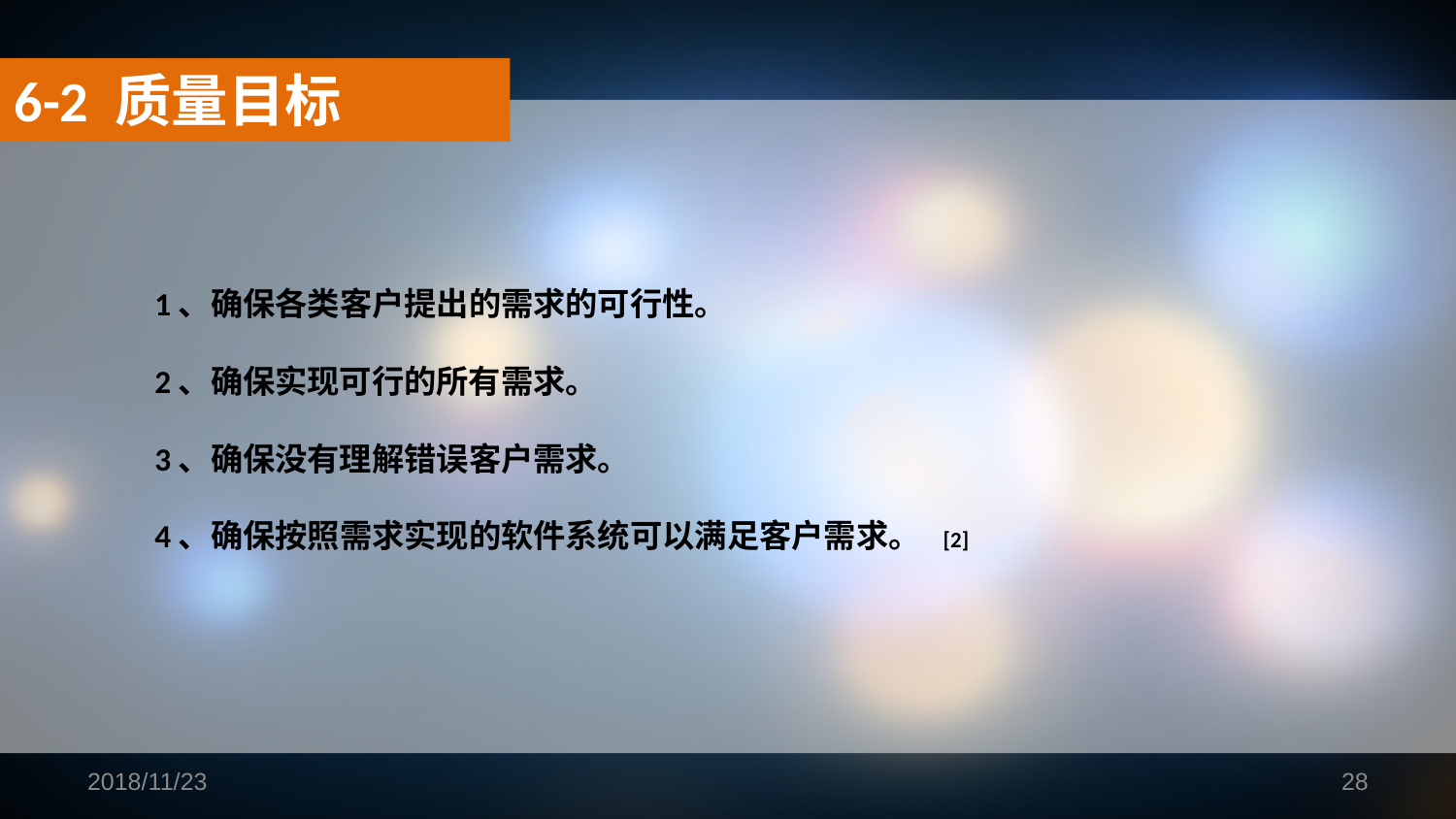

6-2 质量目标

1、确保各类客户提出的需求的可行性。
2、确保实现可行的所有需求。
3、确保没有理解错误客户需求。
4、确保按照需求实现的软件系统可以满足客户需求。  [2]
2018/11/23
28